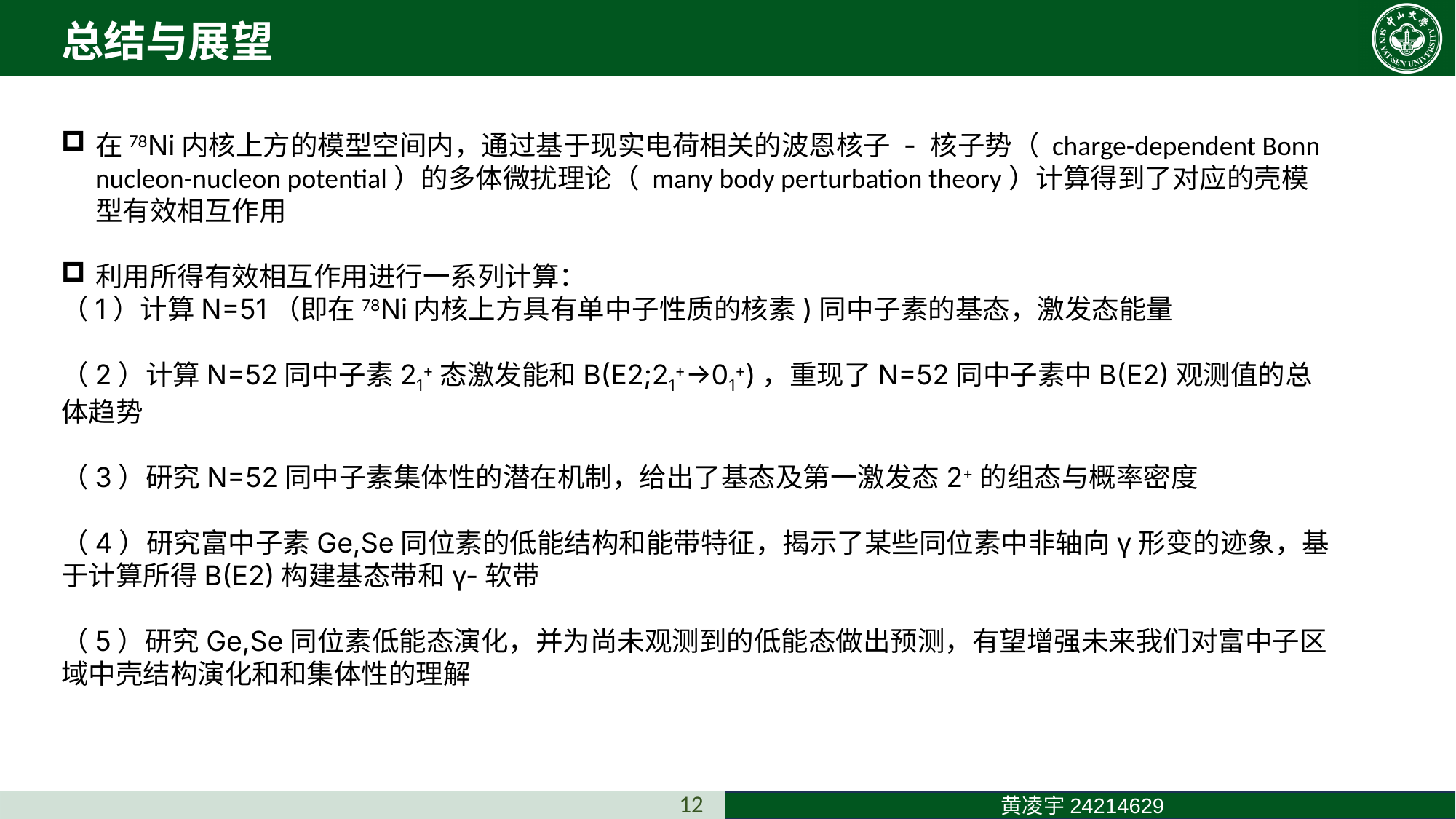

总结与展望
在78Ni内核上方的模型空间内，通过基于现实电荷相关的波恩核子 - 核子势（ charge-dependent Bonn nucleon-nucleon potential）的多体微扰理论（ many body perturbation theory）计算得到了对应的壳模型有效相互作用

利用所得有效相互作用进行一系列计算：
（1）计算N=51（即在78Ni内核上方具有单中子性质的核素)同中子素的基态，激发态能量

（2）计算N=52同中子素21+态激发能和B(E2;21+→01+)，重现了N=52同中子素中B(E2)观测值的总体趋势

（3）研究N=52同中子素集体性的潜在机制，给出了基态及第一激发态2+的组态与概率密度

（4）研究富中子素Ge,Se同位素的低能结构和能带特征，揭示了某些同位素中非轴向γ形变的迹象，基于计算所得B(E2)构建基态带和γ-软带

（5）研究Ge,Se同位素低能态演化，并为尚未观测到的低能态做出预测，有望增强未来我们对富中子区域中壳结构演化和和集体性的理解